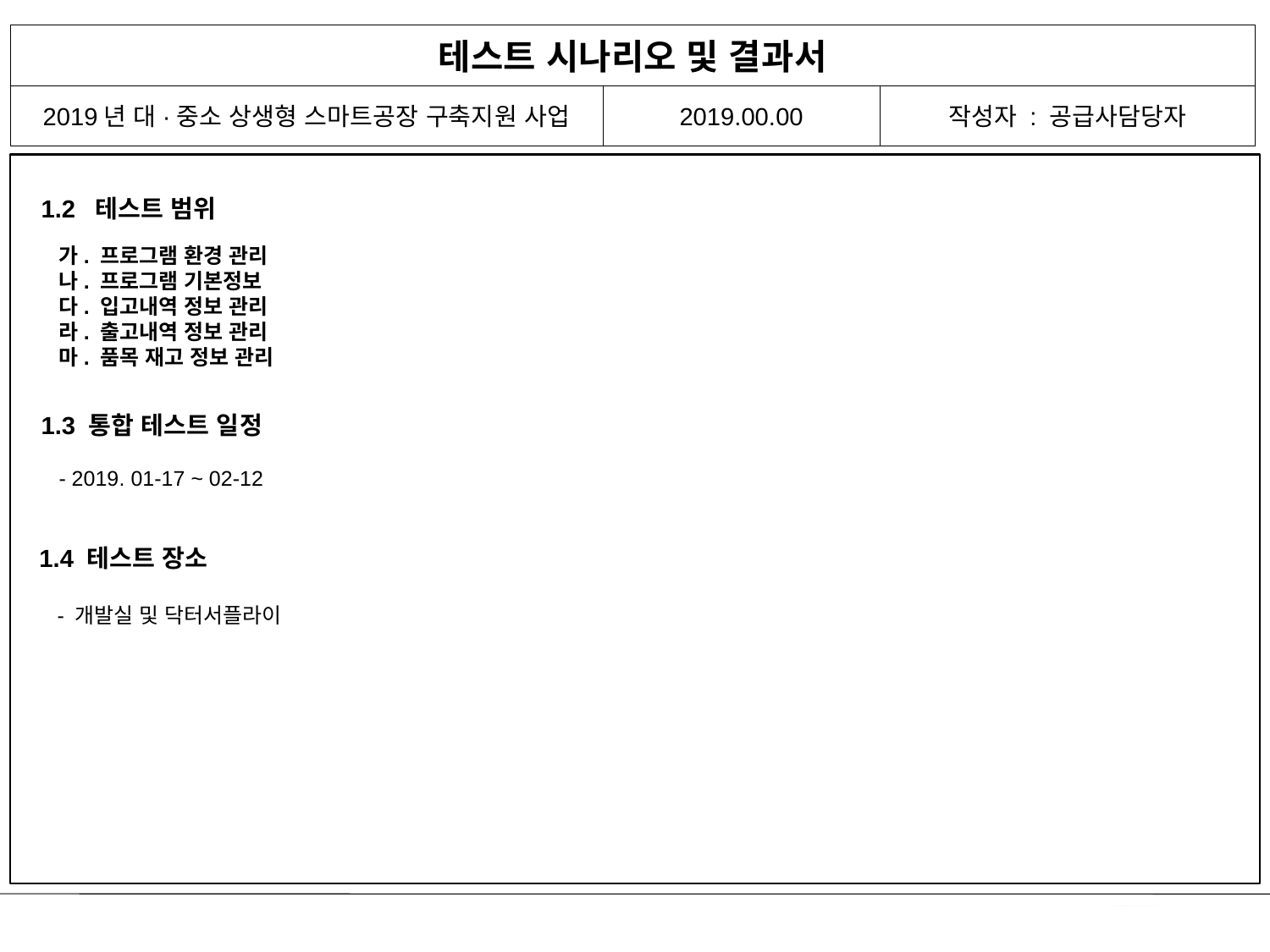

테스트 시나리오 및 결과서
2019년 대·중소 상생형 스마트공장 구축지원 사업
2019.00.00
작성자 : 공급사담당자

1.2  테스트 범위
가. 프로그램 환경 관리
나. 프로그램 기본정보
다. 입고내역 정보 관리
라. 출고내역 정보 관리
마. 품목 재고 정보 관리

1.3 통합 테스트 일정

   - 2019. 01-17 ~ 02-12

1.4 테스트 장소

   - 개발실 및 닥터서플라이